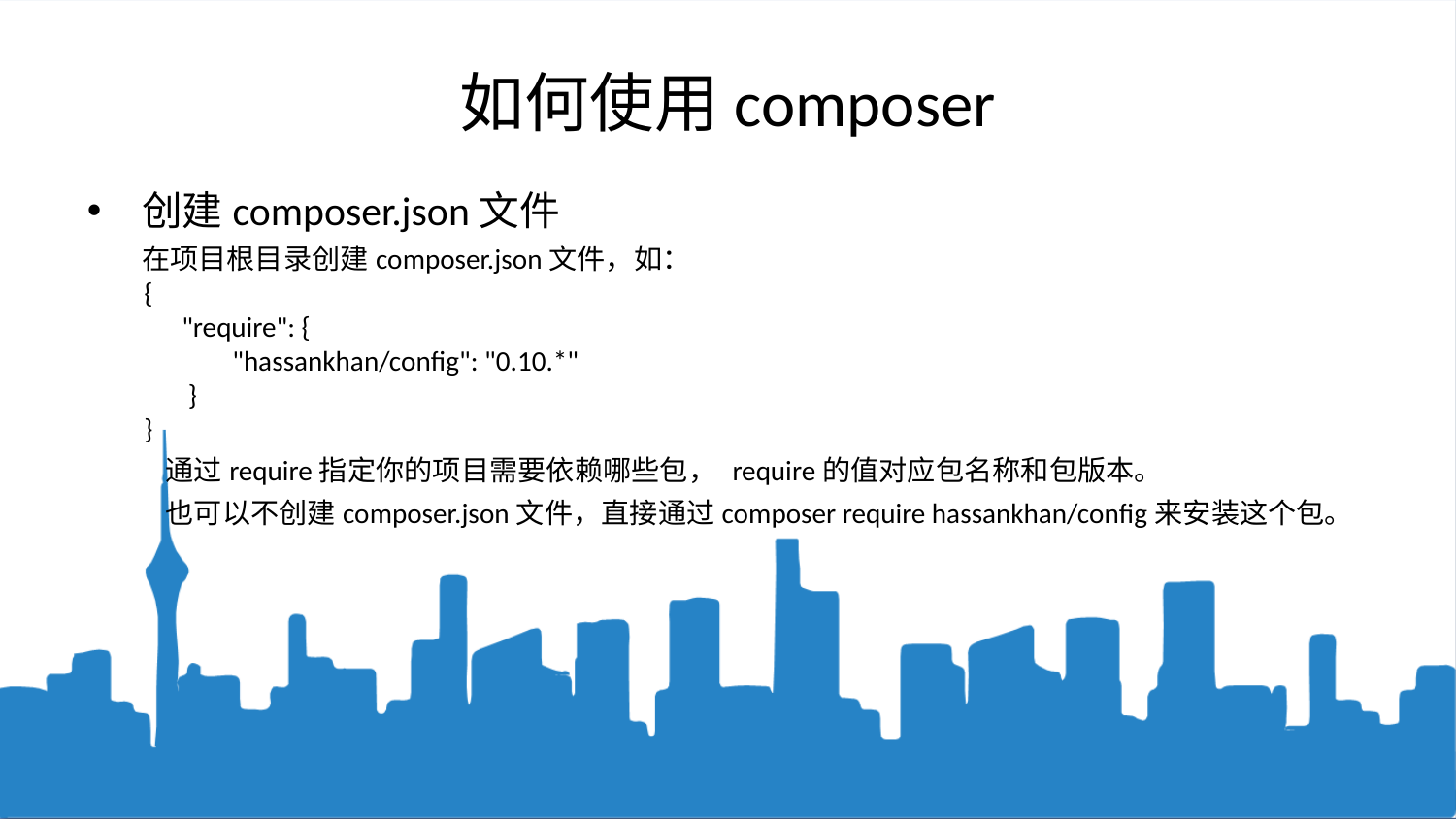

如何使用composer
创建composer.json文件
	在项目根目录创建composer.json文件，如：
         {
               "require": {
                       "hassankhan/config": "0.10.*"
                }
         }
        通过require指定你的项目需要依赖哪些包， require的值对应包名称和包版本。
        也可以不创建composer.json文件，直接通过composer require hassankhan/config来安装这个包。